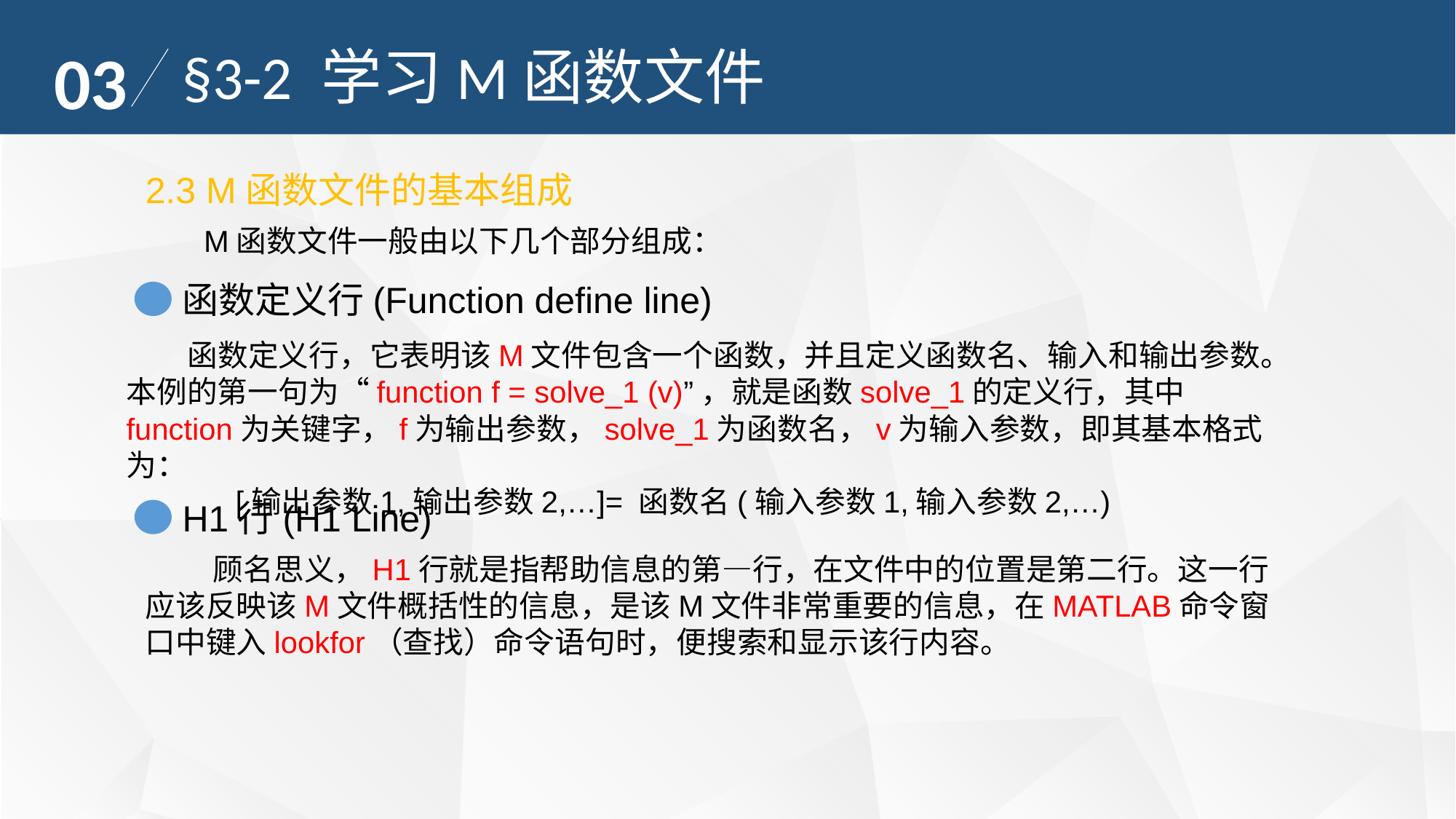

03
§3-2 学习M函数文件
2.3 M函数文件的基本组成
       M函数文件一般由以下几个部分组成：
函数定义行(Function define line)

        函数定义行，它表明该M文件包含一个函数，并且定义函数名、输入和输出参数。本例的第一句为“function f = solve_1 (v)”，就是函数solve_1的定义行，其中function为关键字，f为输出参数，solve_1为函数名，v为输入参数，即其基本格式为：
	[输出参数1,输出参数2,…]= 函数名(输入参数1,输入参数2,…)
H1行(H1 Line)

         顾名思义，H1行就是指帮助信息的第—行，在文件中的位置是第二行。这一行应该反映该M文件概括性的信息，是该M文件非常重要的信息，在MATLAB命令窗口中键入lookfor（查找）命令语句时，便搜索和显示该行内容。